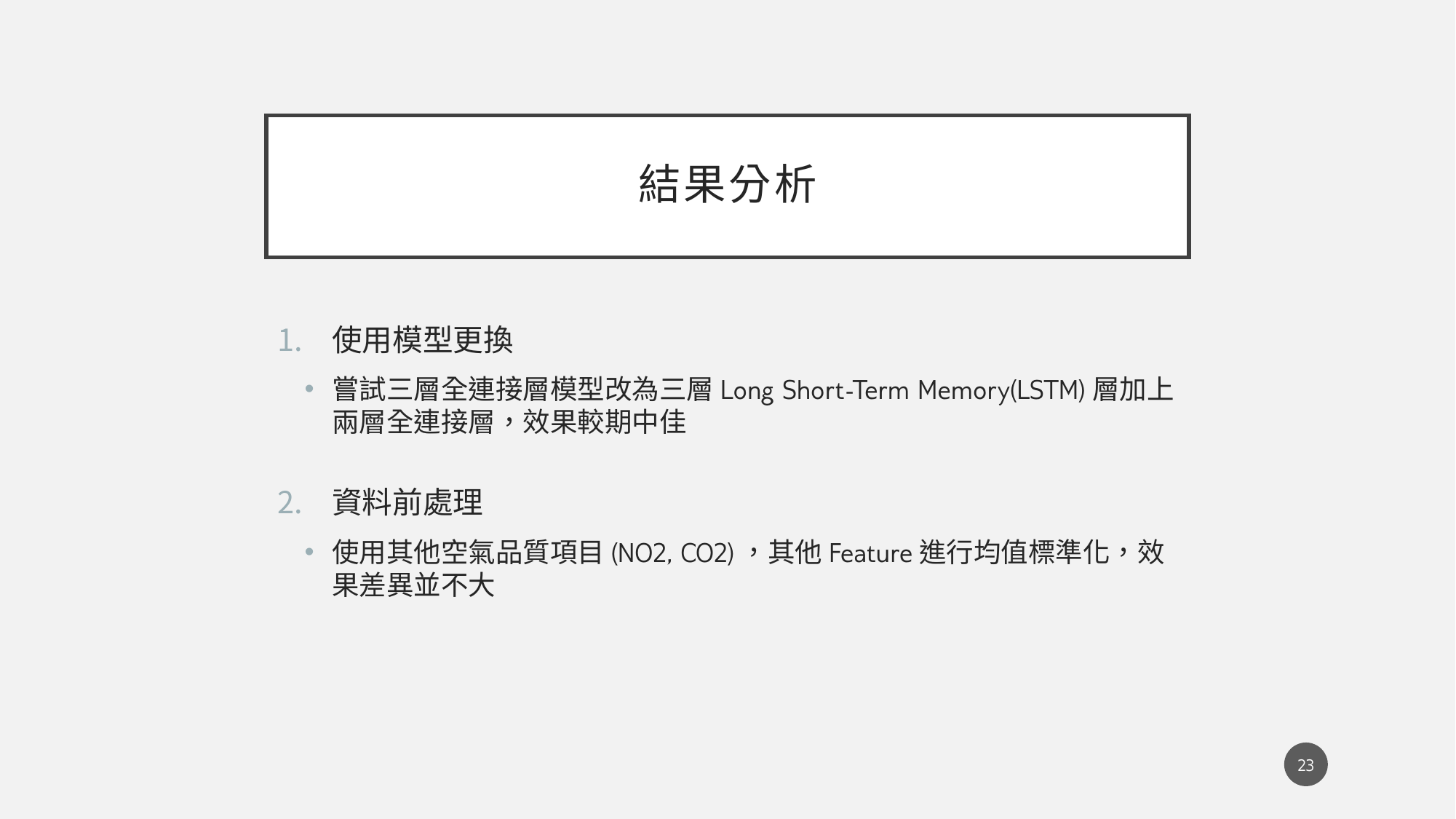

# 結果分析
使用模型更換
嘗試三層全連接層模型改為三層Long Short-Term Memory(LSTM)層加上兩層全連接層，效果較期中佳
資料前處理
使用其他空氣品質項目(NO2, CO2)，其他Feature進行均值標準化，效果差異並不大

23